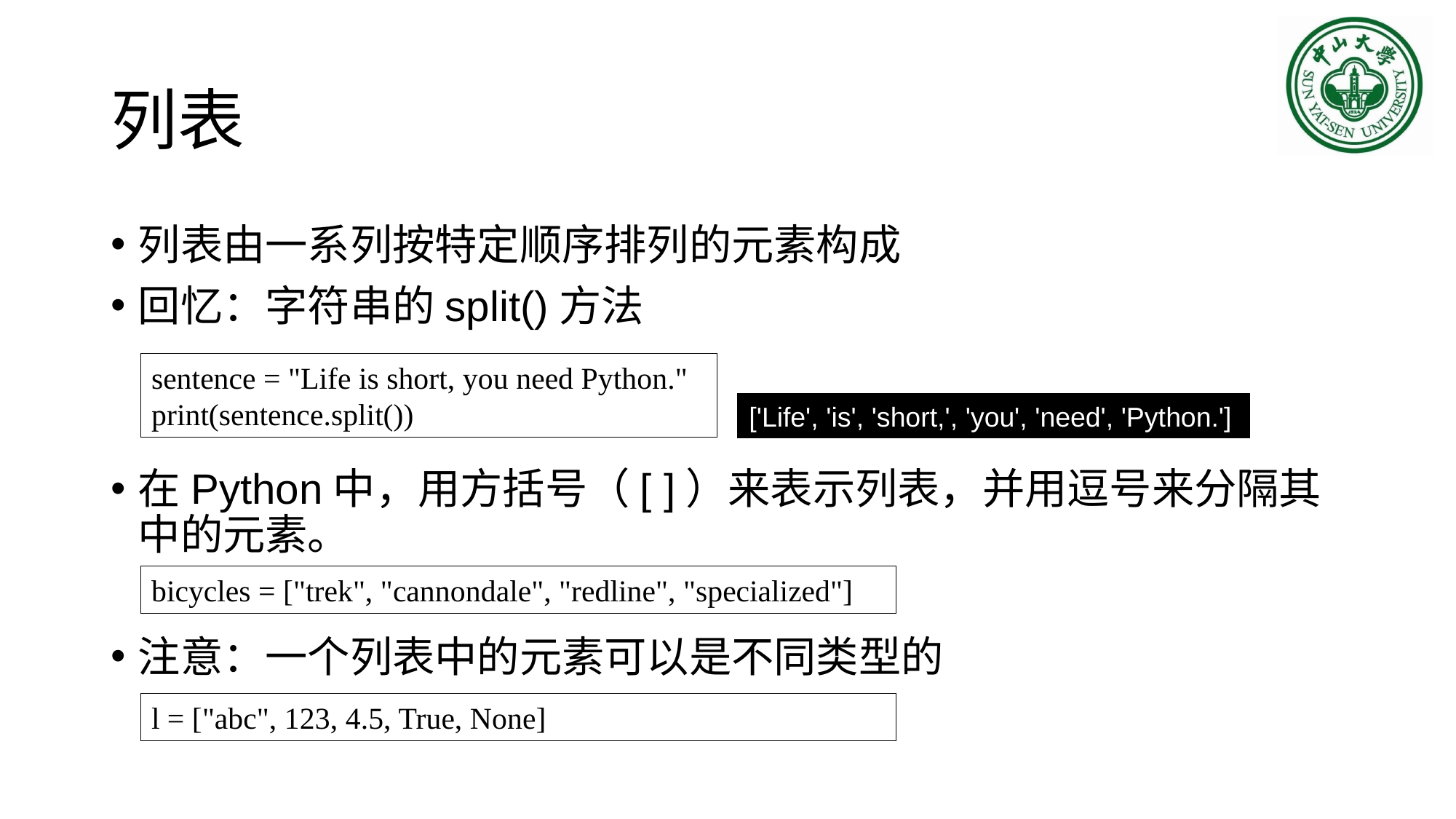

# 列表
列表由一系列按特定顺序排列的元素构成
回忆：字符串的split()方法

在Python中，用方括号（[ ]）来表示列表，并用逗号来分隔其中的元素。

注意：一个列表中的元素可以是不同类型的

sentence = "Life is short, you need Python."
print(sentence.split())
['Life', 'is', 'short,', 'you', 'need', 'Python.']
bicycles = ["trek", "cannondale", "redline", "specialized"]
l = ["abc", 123, 4.5, True, None]